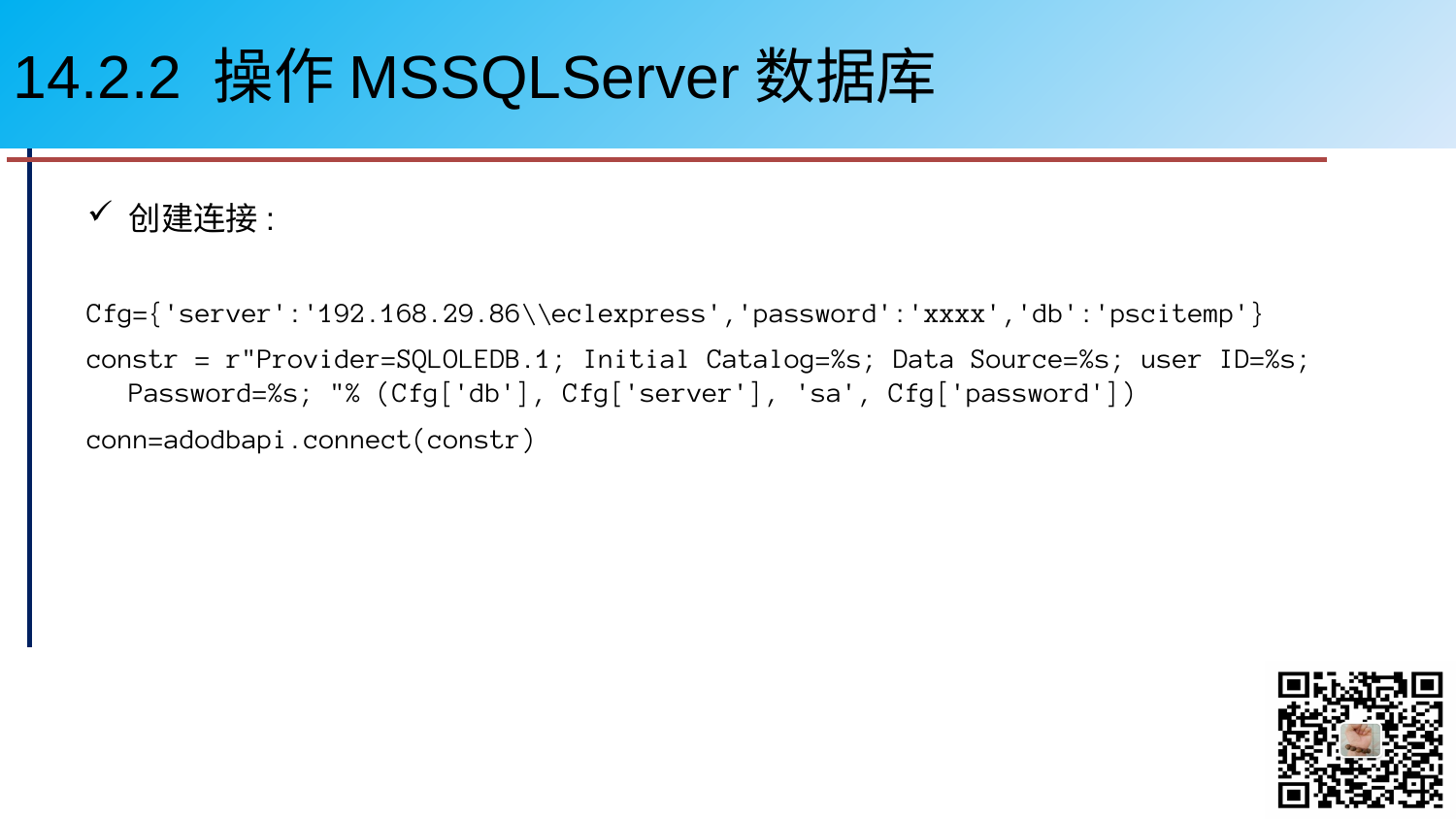

# 14.2.2 操作MSSQLServer数据库
创建连接:

Cfg={'server':'192.168.29.86\\eclexpress','password':'xxxx','db':'pscitemp'}
constr = r"Provider=SQLOLEDB.1; Initial Catalog=%s; Data Source=%s; user ID=%s; Password=%s; "% (Cfg['db'], Cfg['server'], 'sa', Cfg['password'])
conn=adodbapi.connect(constr)